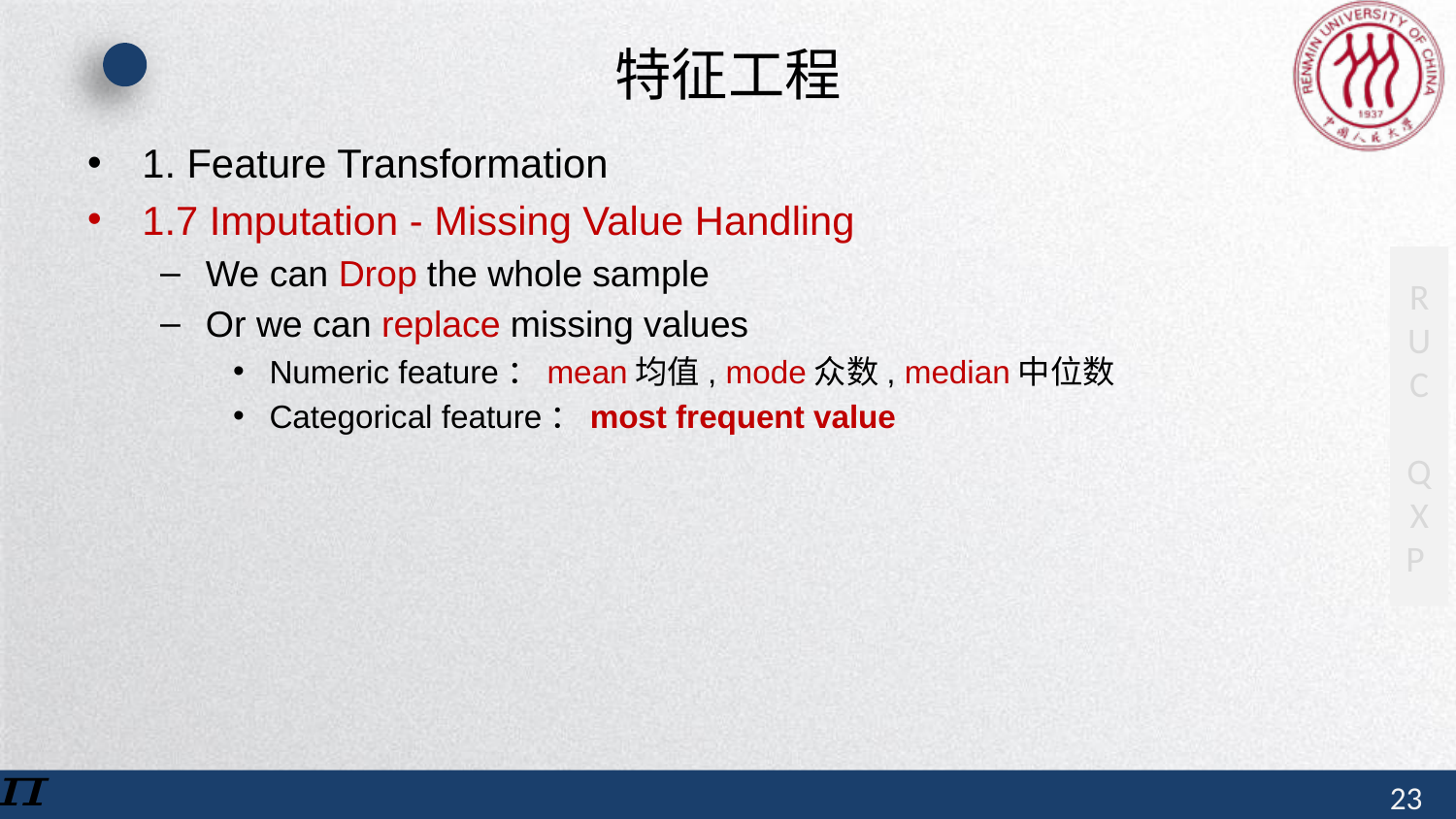

# 特征工程
1. Feature Transformation
1.7 Imputation - Missing Value Handling
We can Drop the whole sample
Or we can replace missing values
Numeric feature：mean均值, mode众数, median中位数
Categorical feature：most frequent value